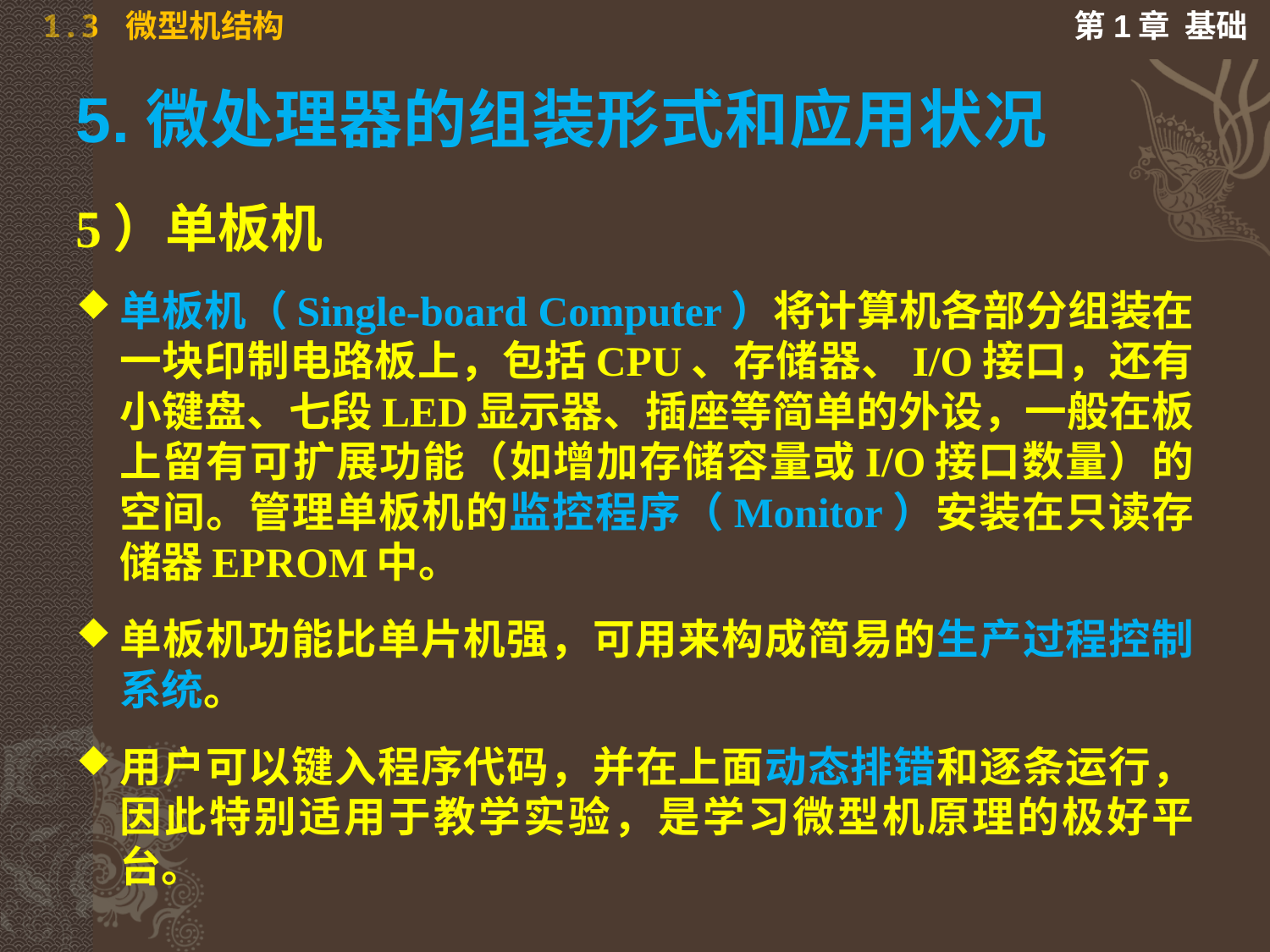

# 5.微处理器的组装形式和应用状况
5）单板机
单板机（Single-board Computer）将计算机各部分组装在一块印制电路板上，包括CPU、存储器、I/O接口，还有小键盘、七段LED显示器、插座等简单的外设，一般在板上留有可扩展功能（如增加存储容量或I/O接口数量）的空间。管理单板机的监控程序（Monitor）安装在只读存储器EPROM中。
单板机功能比单片机强，可用来构成简易的生产过程控制系统。
用户可以键入程序代码，并在上面动态排错和逐条运行，因此特别适用于教学实验，是学习微型机原理的极好平台。